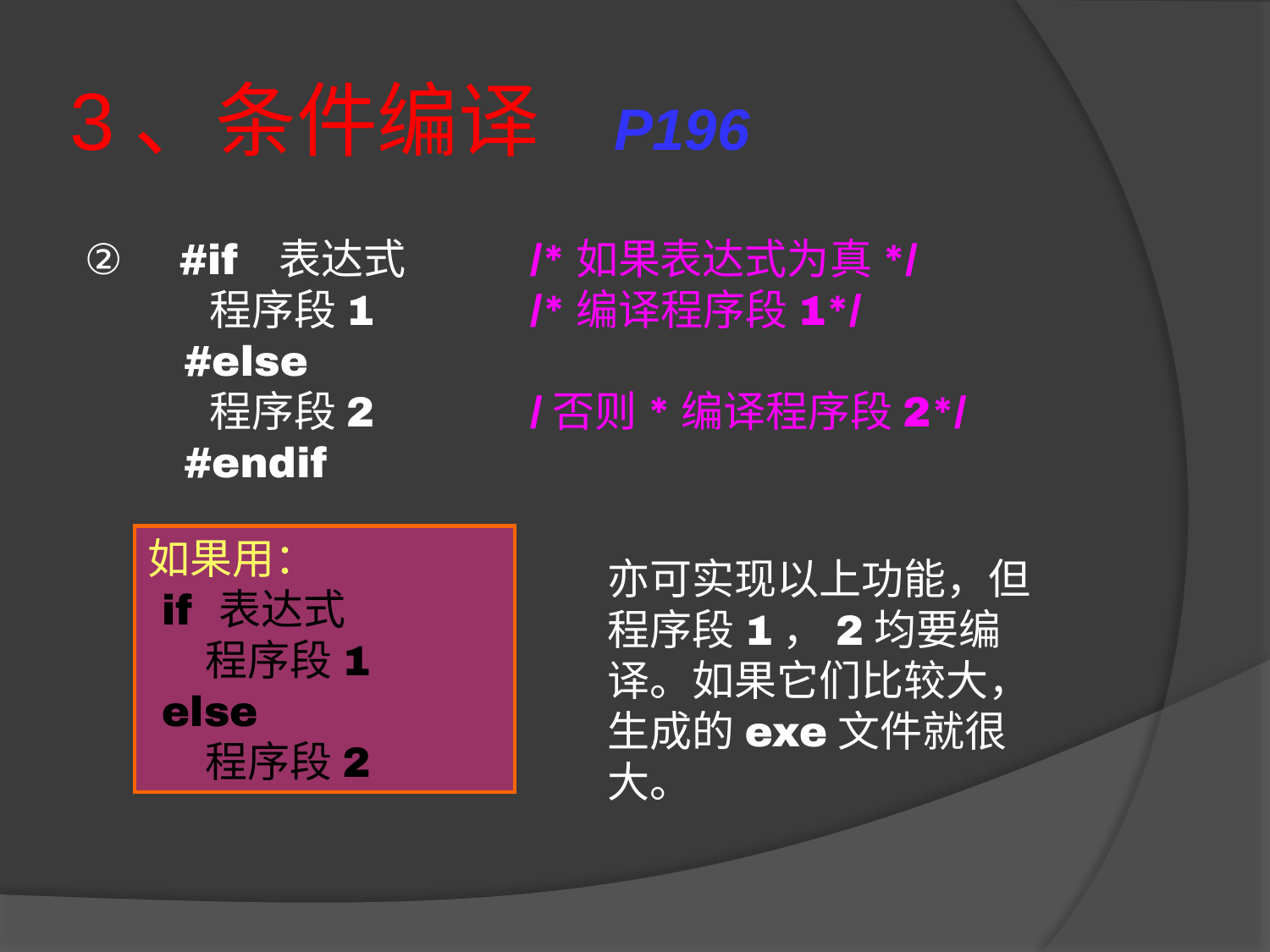

# 3、条件编译   P196
②    #if  表达式            /*如果表达式为真*/
            程序段1           /*编译程序段1*/
       #else
            程序段2           /否则*编译程序段2*/
       #endif
如果用：
 if 表达式
     程序段1
 else
     程序段2
亦可实现以上功能，但程序段1，2均要编译。如果它们比较大，生成的exe文件就很大。